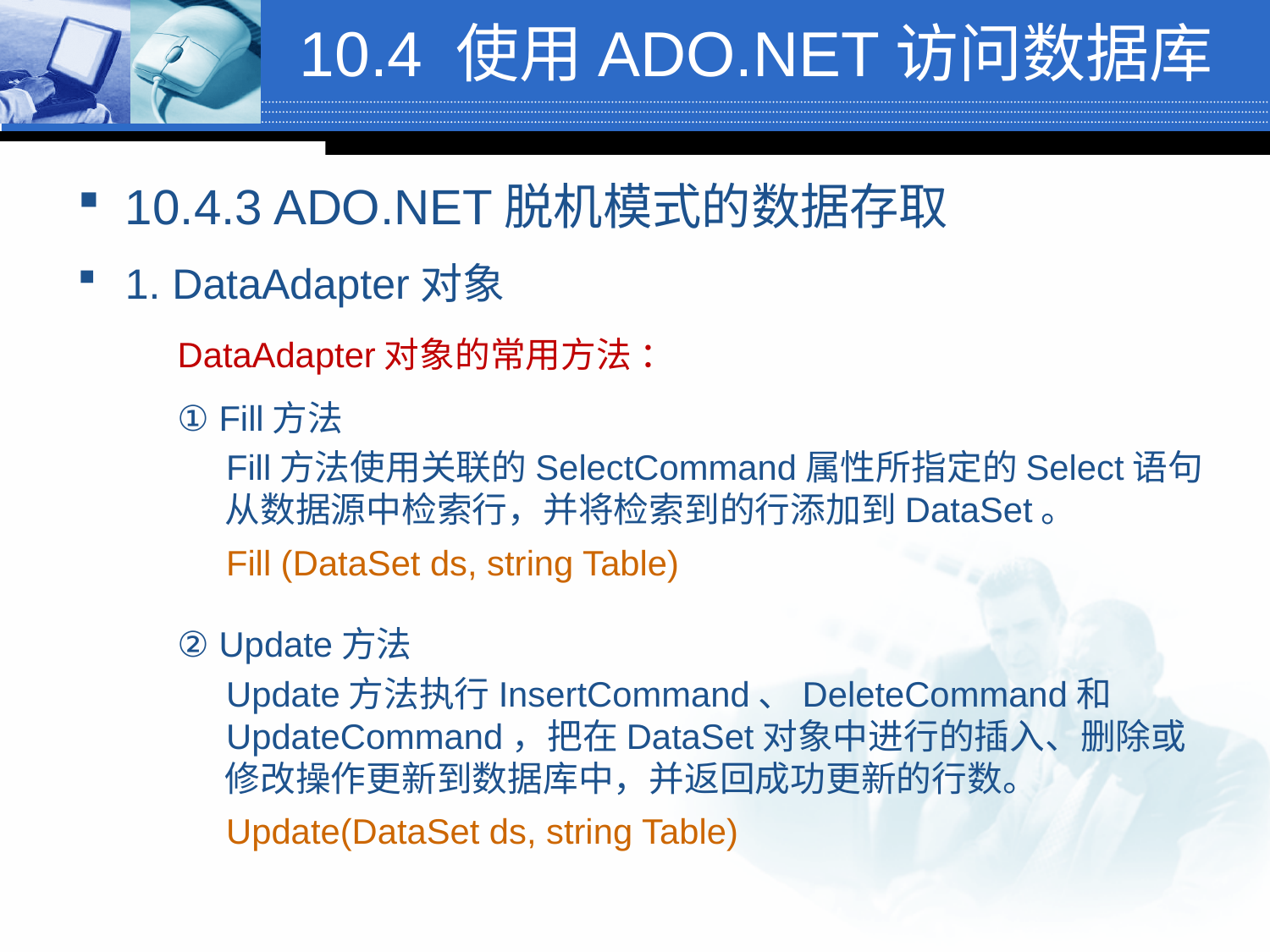

# 10.4 使用ADO.NET访问数据库
10.4.3 ADO.NET脱机模式的数据存取
1. DataAdapter对象
DataAdapter对象的常用方法 ：
① Fill方法
     Fill方法使用关联的SelectCommand属性所指定的Select语句
     从数据源中检索行，并将检索到的行添加到DataSet。
     Fill (DataSet ds, string Table)
② Update方法
     Update方法执行InsertCommand、DeleteCommand和
     UpdateCommand，把在DataSet对象中进行的插入、删除或
     修改操作更新到数据库中，并返回成功更新的行数。
     Update(DataSet ds, string Table)